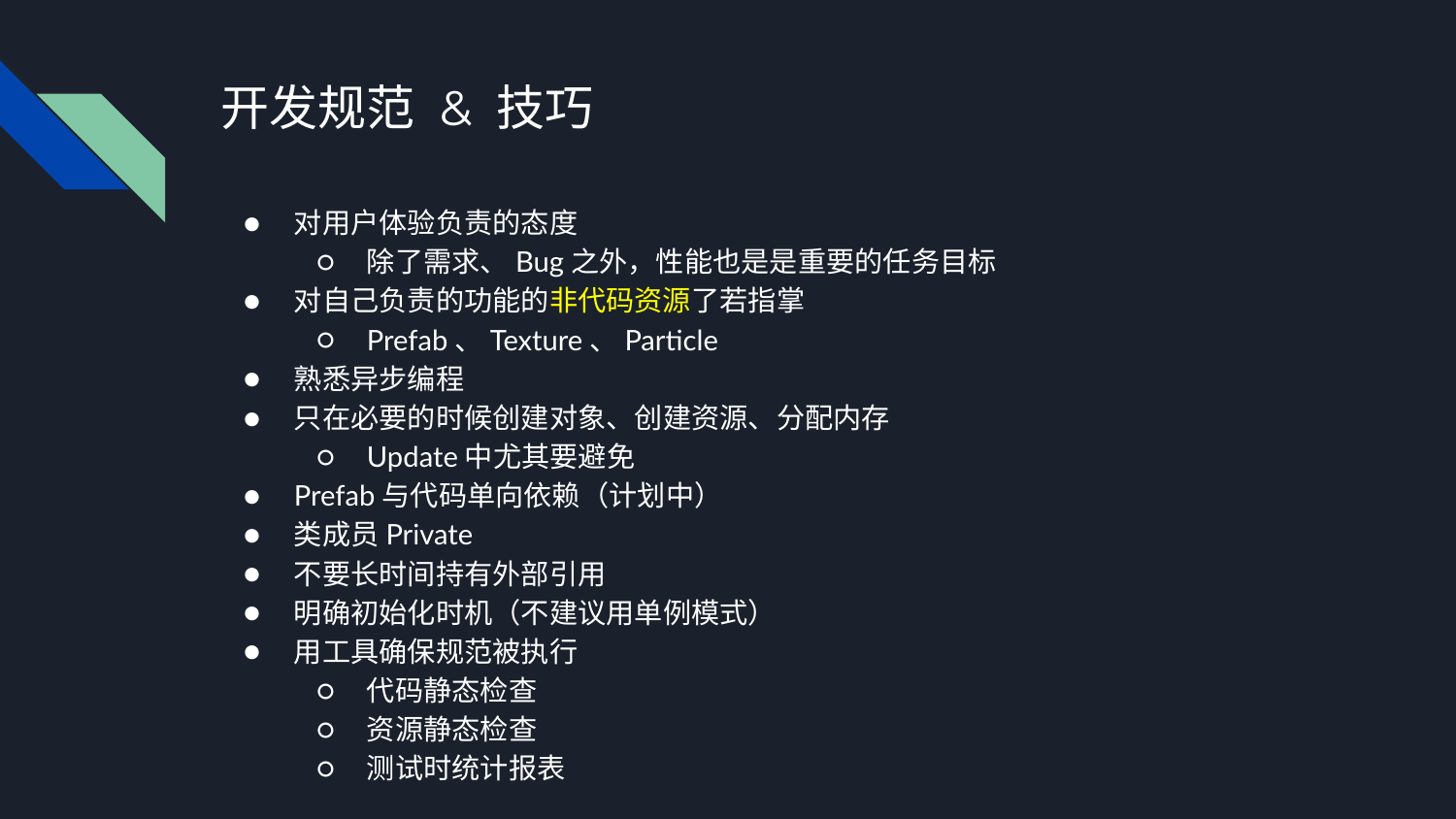

# 开发规范 & 技巧
对用户体验负责的态度
除了需求、Bug之外，性能也是是重要的任务目标
对自己负责的功能的非代码资源了若指掌
Prefab、Texture、Particle
熟悉异步编程
只在必要的时候创建对象、创建资源、分配内存
Update中尤其要避免
Prefab与代码单向依赖（计划中）
类成员Private
不要长时间持有外部引用
明确初始化时机（不建议用单例模式）
用工具确保规范被执行
代码静态检查
资源静态检查
测试时统计报表